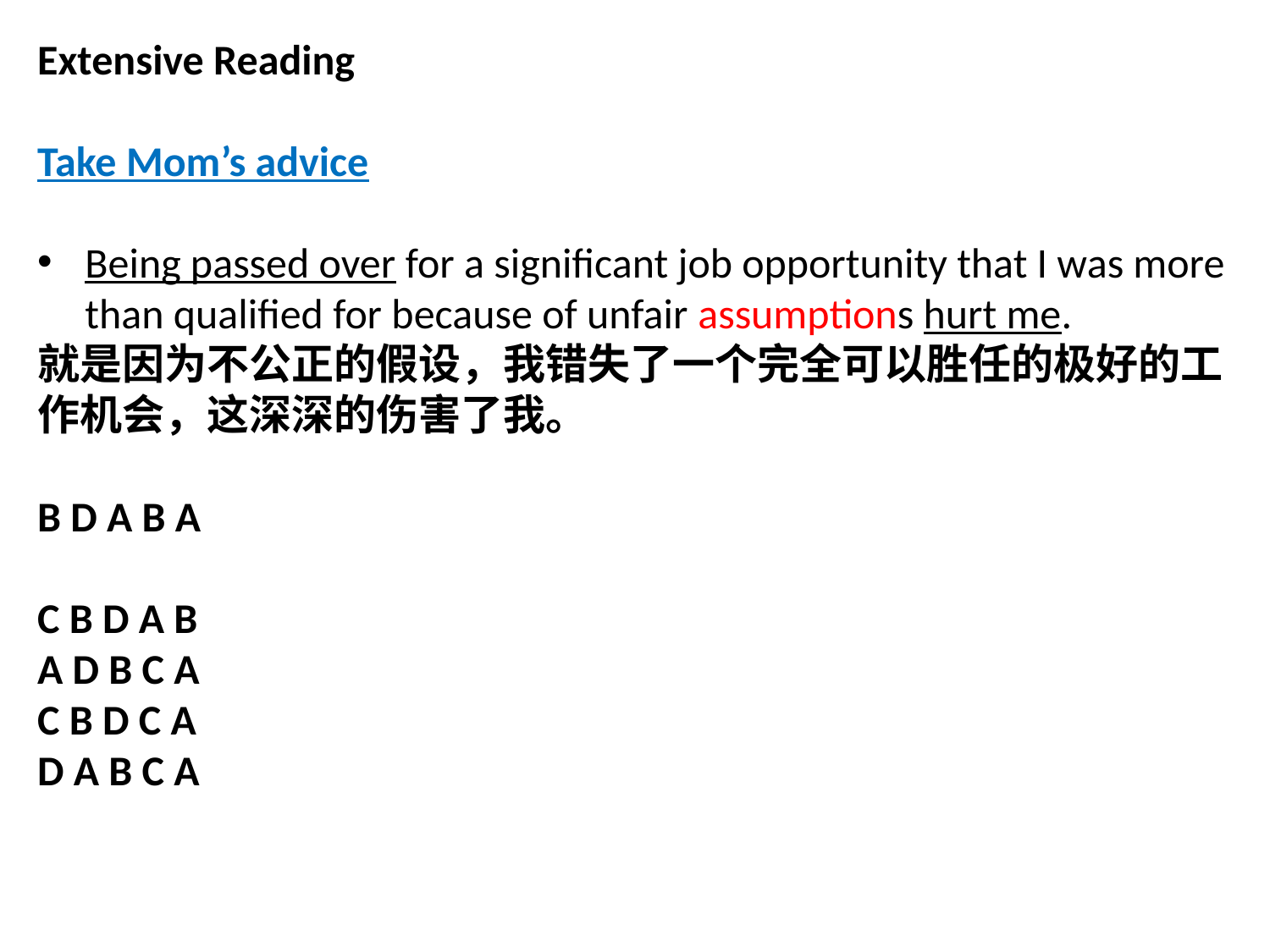

Extensive Reading

Take Mom’s advice

Being passed over for a significant job opportunity that I was more than qualified for because of unfair assumptions hurt me.
就是因为不公正的假设，我错失了一个完全可以胜任的极好的工作机会，这深深的伤害了我。

B D A B A

C B D A B
A D B C A
C B D C A
D A B C A